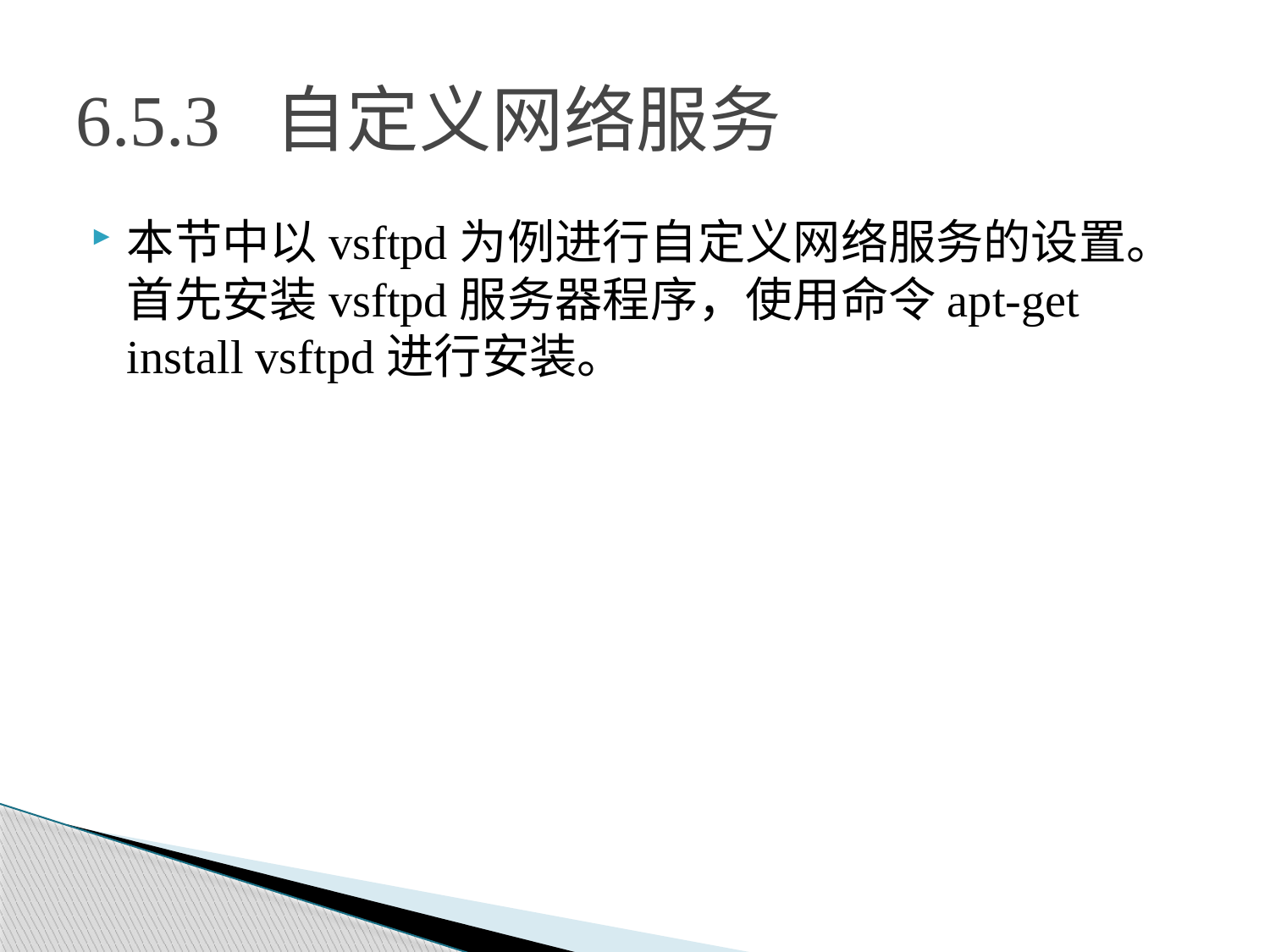

# 6.5.3  自定义网络服务
本节中以vsftpd为例进行自定义网络服务的设置。首先安装vsftpd服务器程序，使用命令apt-get install vsftpd进行安装。